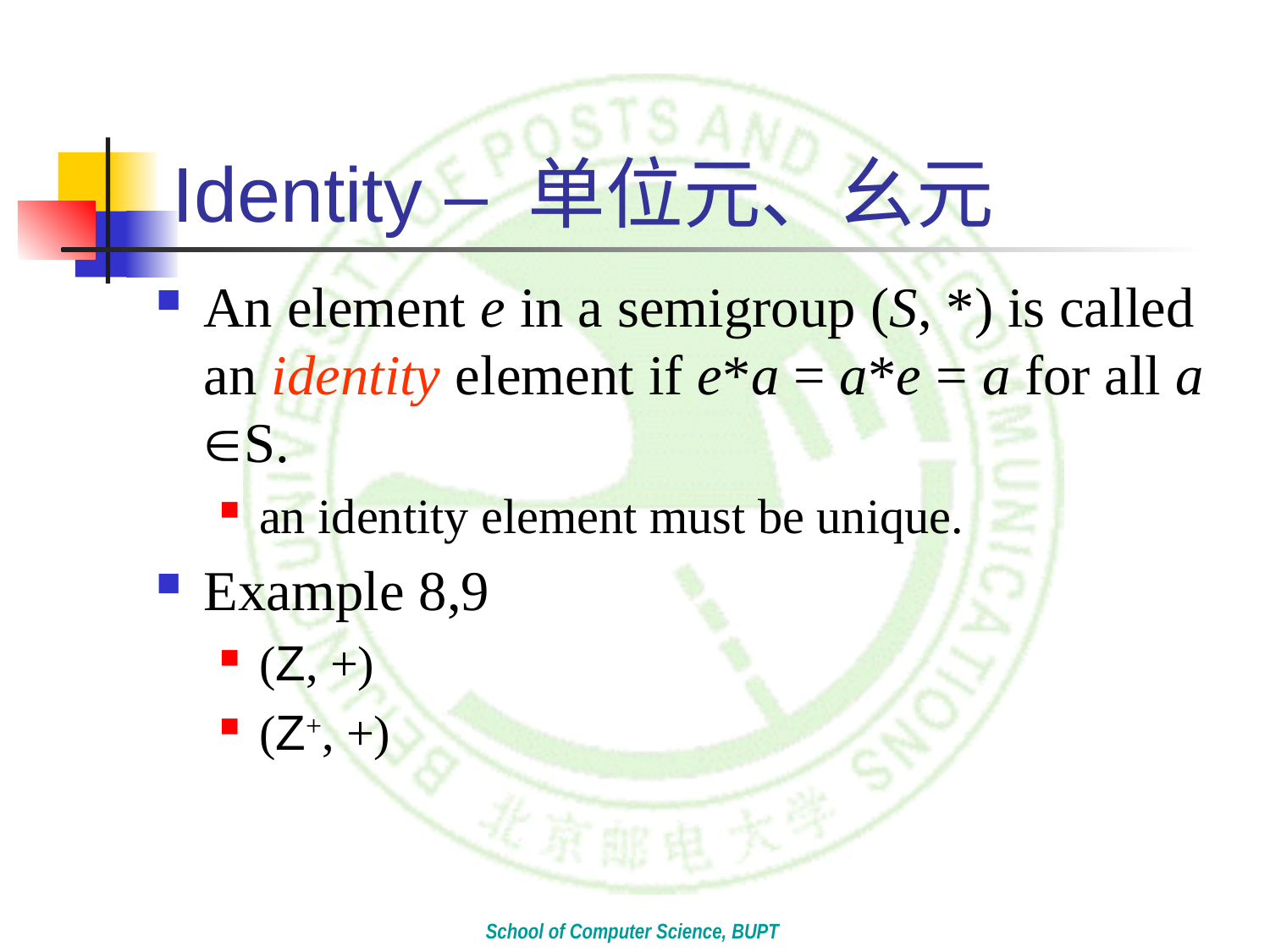

# Identity – 单位元、幺元
An element e in a semigroup (S, *) is called an identity element if e*a = a*e = a for all a ∈S.
an identity element must be unique.
Example 8,9
(Z, +)
(Z+, +)
School of Computer Science, BUPT

14